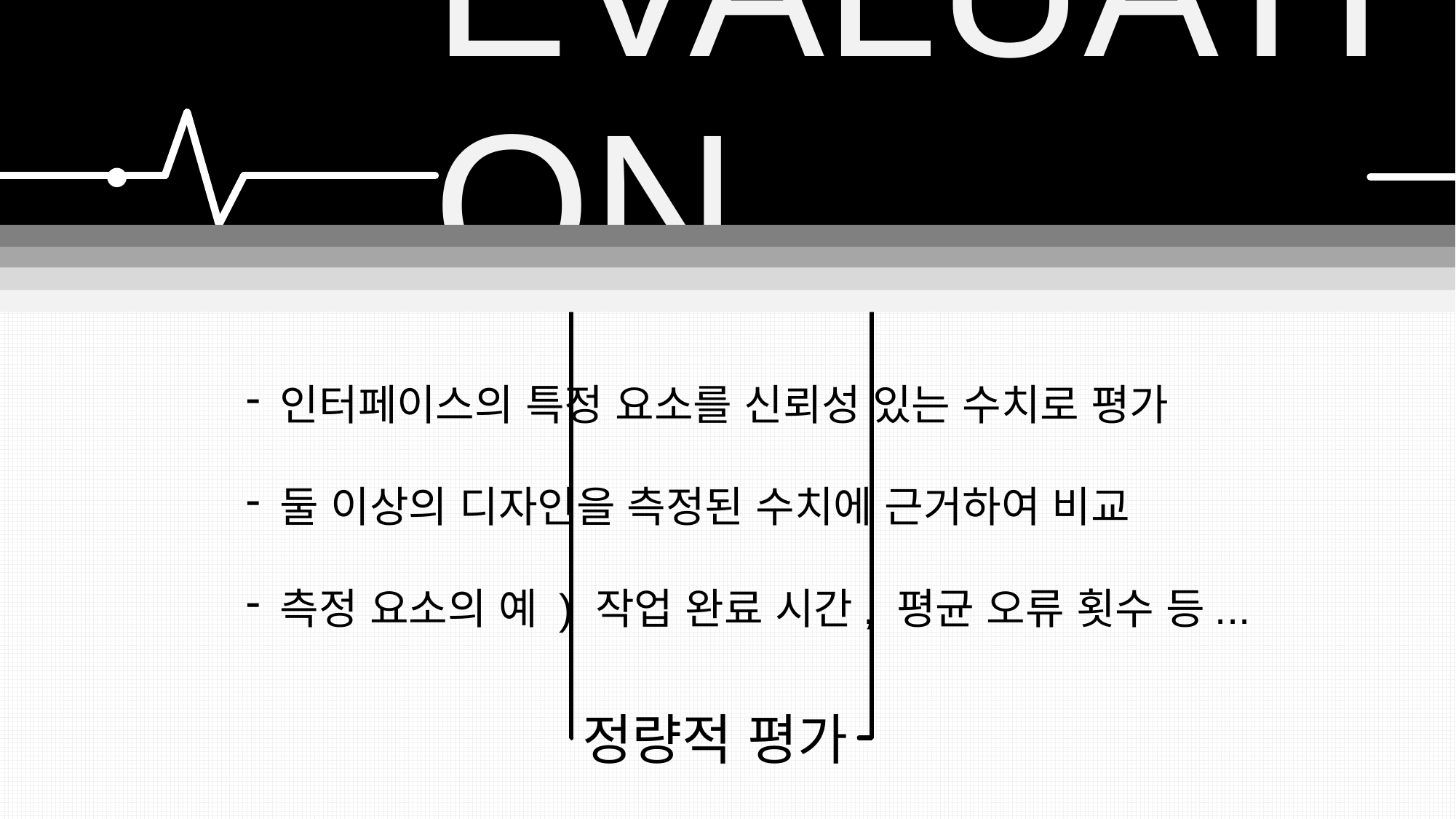

정성적 평가
# EVALUATION

인터페이스의 특정 요소를 신뢰성 있는 수치로 평가
둘 이상의 디자인을 측정된 수치에 근거하여 비교
측정 요소의 예 ) 작업 완료 시간, 평균 오류 횟수 등...

정량적 평가